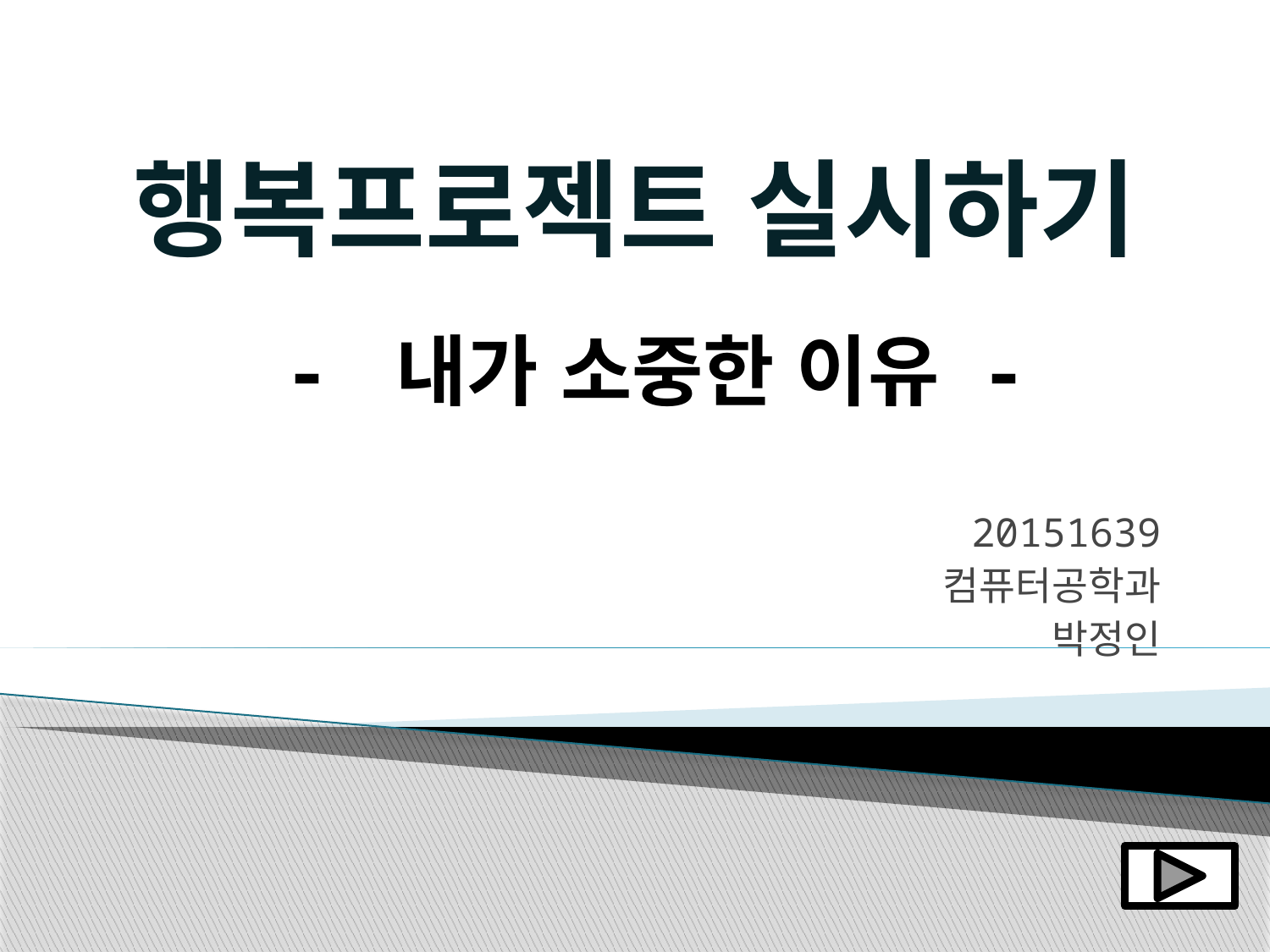

행복프로젝트 실시하기
- 내가 소중한 이유 -
20151639
컴퓨터공학과
박정인